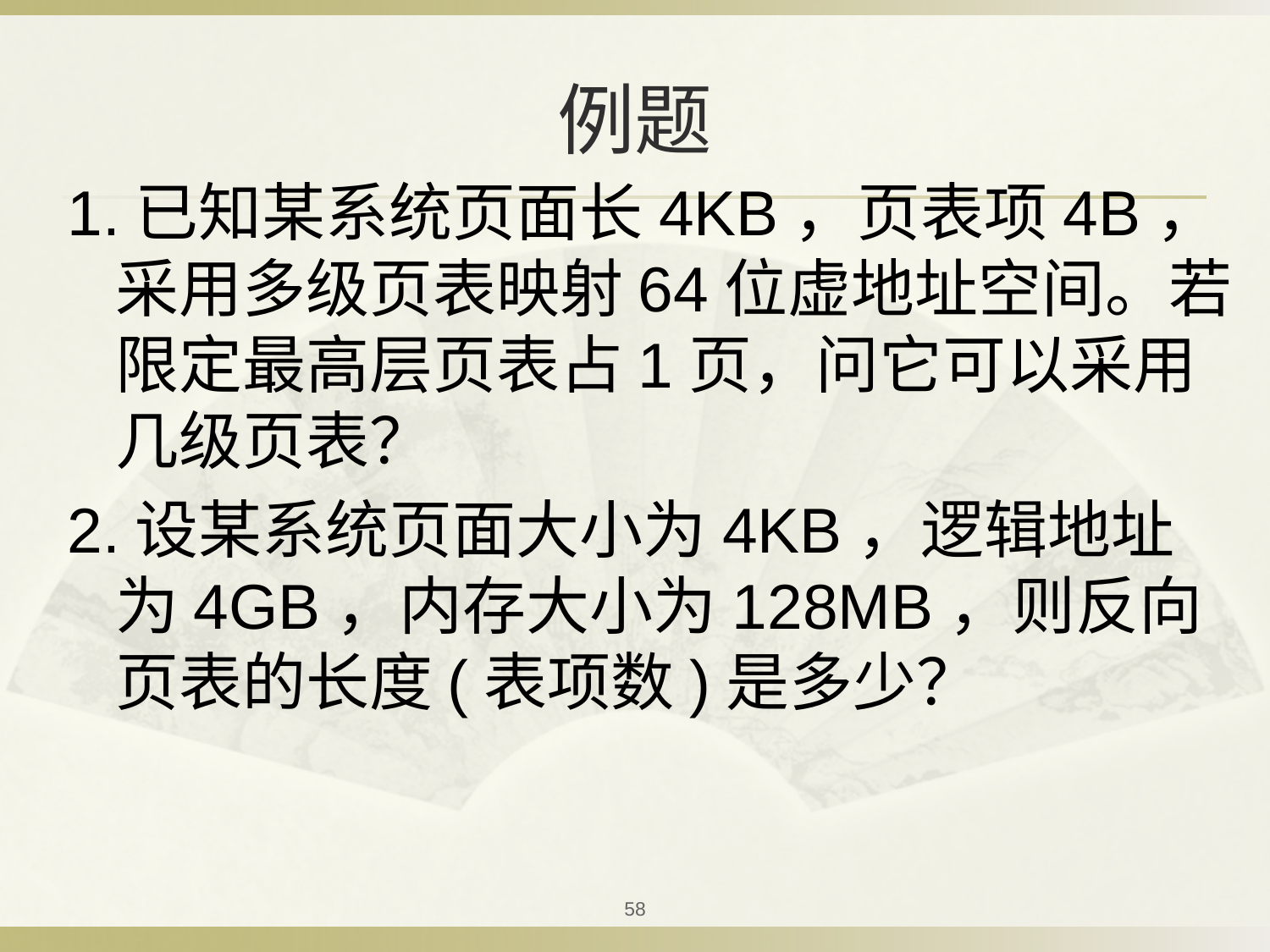

# 例题
1.已知某系统页面长4KB，页表项4B，采用多级页表映射64位虚地址空间。若限定最高层页表占1页，问它可以采用几级页表？
2.设某系统页面大小为4KB，逻辑地址为4GB，内存大小为128MB，则反向页表的长度(表项数)是多少？
58